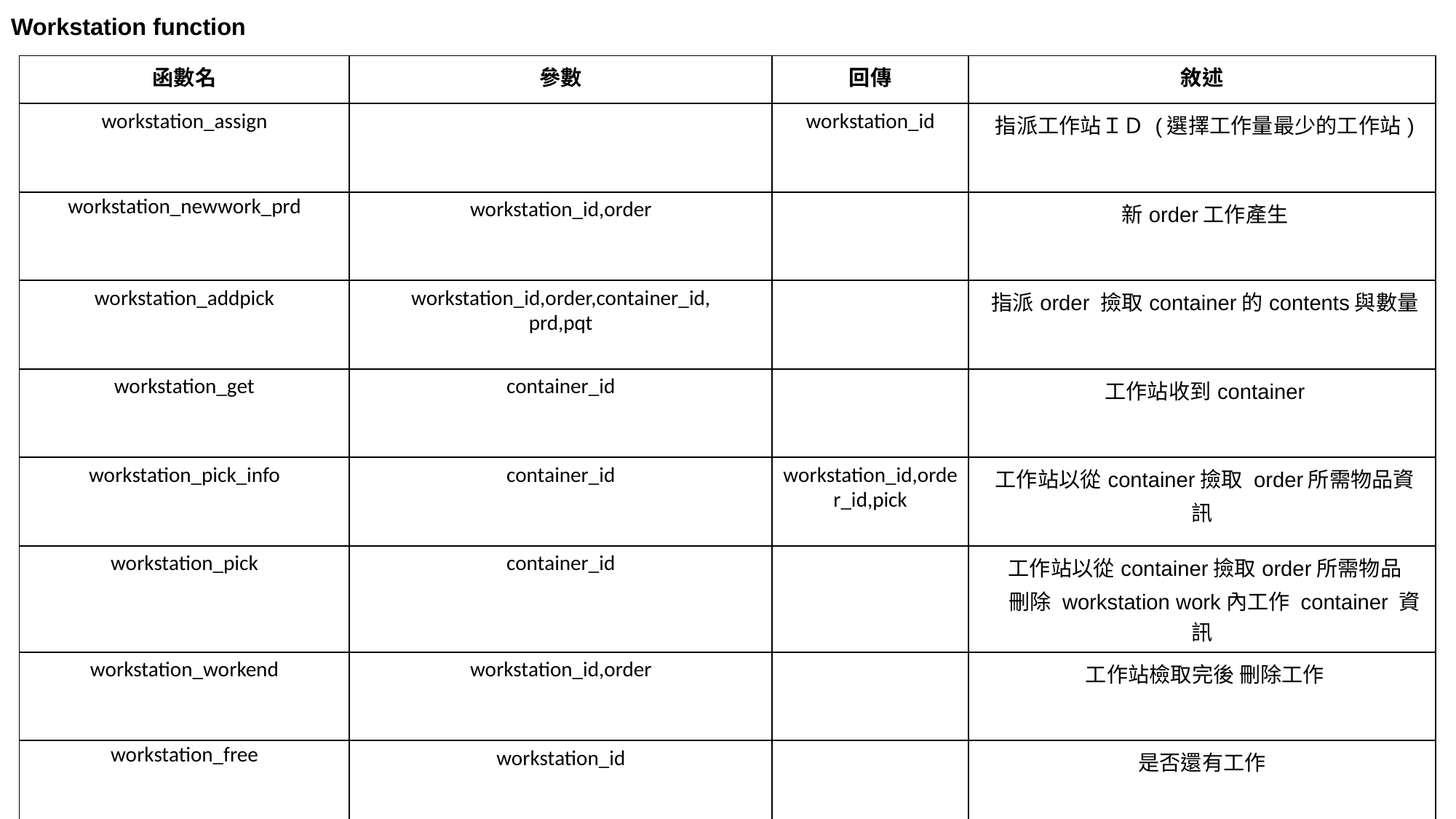

# Workstation function
| 函數名 | 參數 | 回傳 | 敘述 |
| --- | --- | --- | --- |
| ﻿workstation\_assign |  | ﻿workstation\_id | ﻿指派工作站ＩＤ (選擇工作量最少的工作站) |
| workstation\_newwork\_prd | ﻿workstation\_id,order |  | ﻿新order工作產生 |
| ﻿workstation\_addpick | ﻿workstation\_id,order,container\_id, prd,pqt |  | ﻿指派order 撿取container的contents與數量 |
| ﻿workstation\_get | ﻿container\_id |  | ﻿工作站收到container |
| ﻿workstation\_pick\_info | ﻿container\_id | ﻿workstation\_id,order\_id,pick | ﻿工作站以從container撿取 order所需物品資訊 |
| ﻿workstation\_pick | ﻿container\_id |  | ﻿工作站以從container撿取order所需物品 刪除 workstation work內工作 container 資訊 |
| ﻿workstation\_workend | ﻿workstation\_id,order |  | ﻿工作站檢取完後 刪除工作 |
| workstation\_free | ﻿workstation\_id |  | 是否還有工作 |